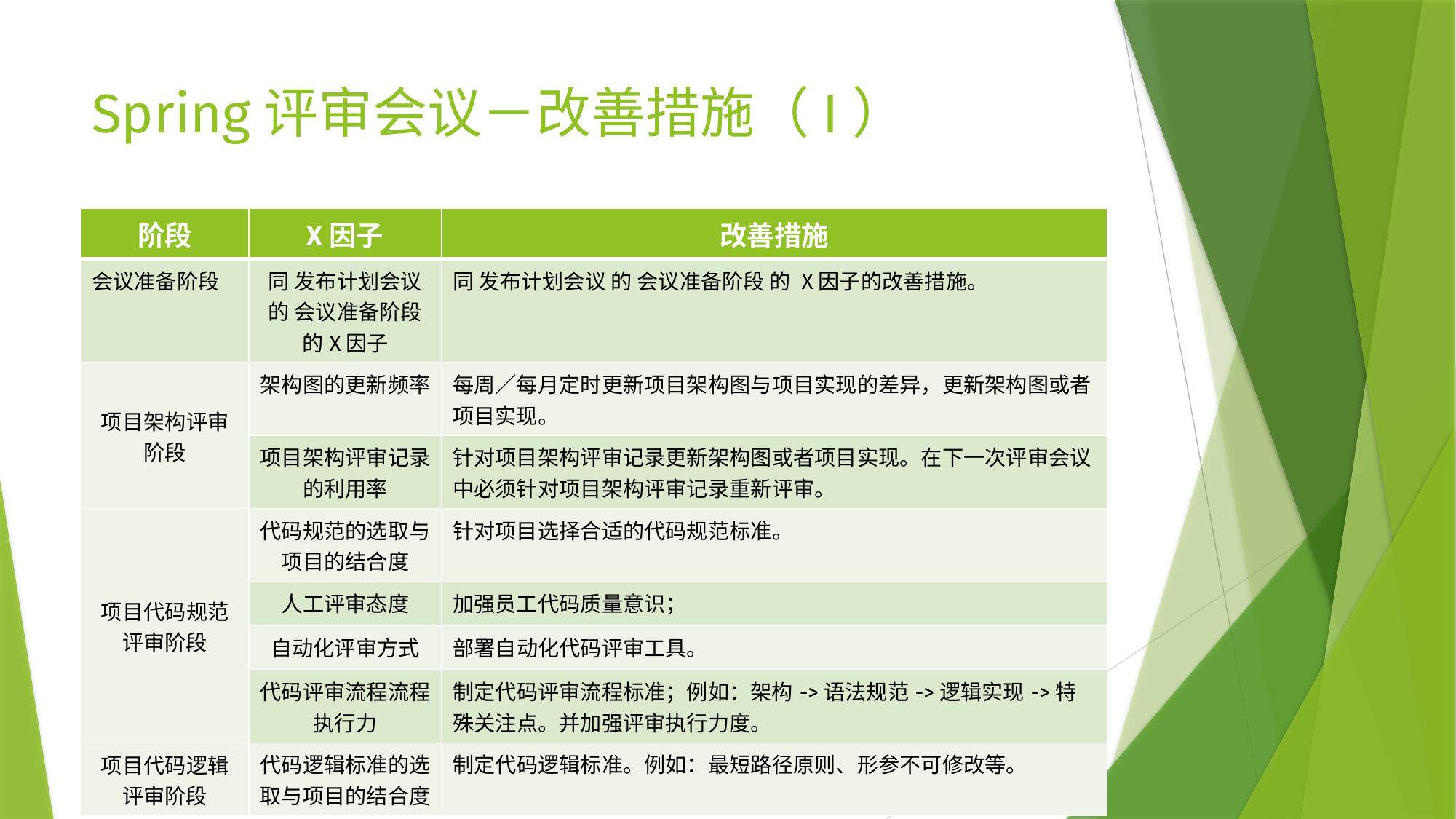

# Spring评审会议－改善措施（I）
| 阶段 | X因子 | 改善措施 |
| --- | --- | --- |
| 会议准备阶段 | 同 发布计划会议 的 会议准备阶段的X因子 | 同 发布计划会议 的 会议准备阶段 的 X因子的改善措施。 |
| 项目架构评审阶段 | 架构图的更新频率 | 每周／每月定时更新项目架构图与项目实现的差异，更新架构图或者项目实现。 |
|  | 项目架构评审记录的利用率 | 针对项目架构评审记录更新架构图或者项目实现。在下一次评审会议中必须针对项目架构评审记录重新评审。 |
| 项目代码规范评审阶段 | 代码规范的选取与项目的结合度 | 针对项目选择合适的代码规范标准。 |
|  | 人工评审态度 | 加强员工代码质量意识； |
|  | 自动化评审方式 | 部署自动化代码评审工具。 |
|  | 代码评审流程流程执行力 | 制定代码评审流程标准；例如：架构->语法规范->逻辑实现->特殊关注点。并加强评审执行力度。 |
| 项目代码逻辑评审阶段 | 代码逻辑标准的选取与项目的结合度 | 制定代码逻辑标准。例如：最短路径原则、形参不可修改等。 |